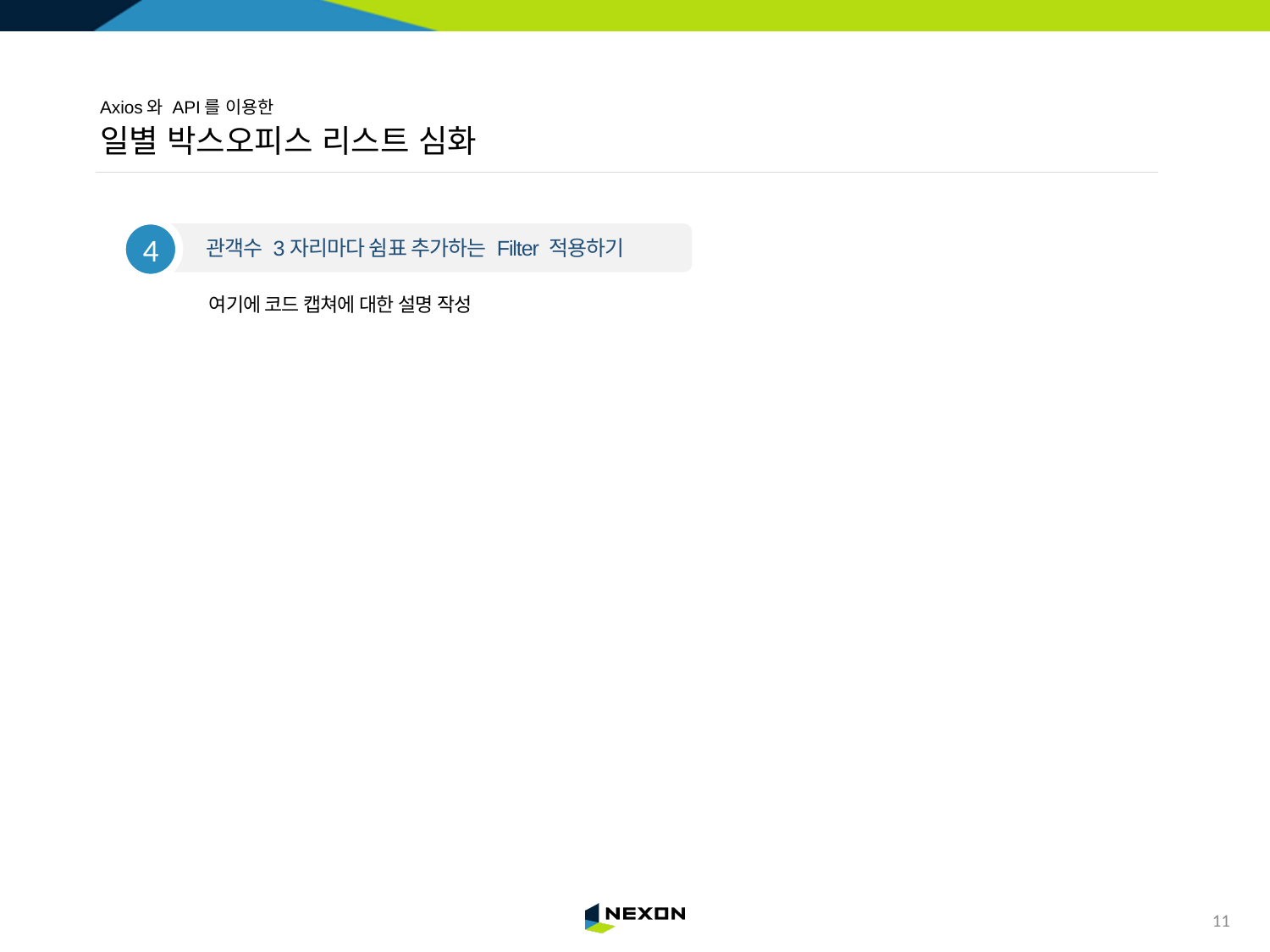

# Axios와 API를 이용한 일별 박스오피스 리스트 심화
4
관객수 3자리마다 쉼표 추가하는 Filter 적용하기
여기에 코드 캡쳐에 대한 설명 작성
11